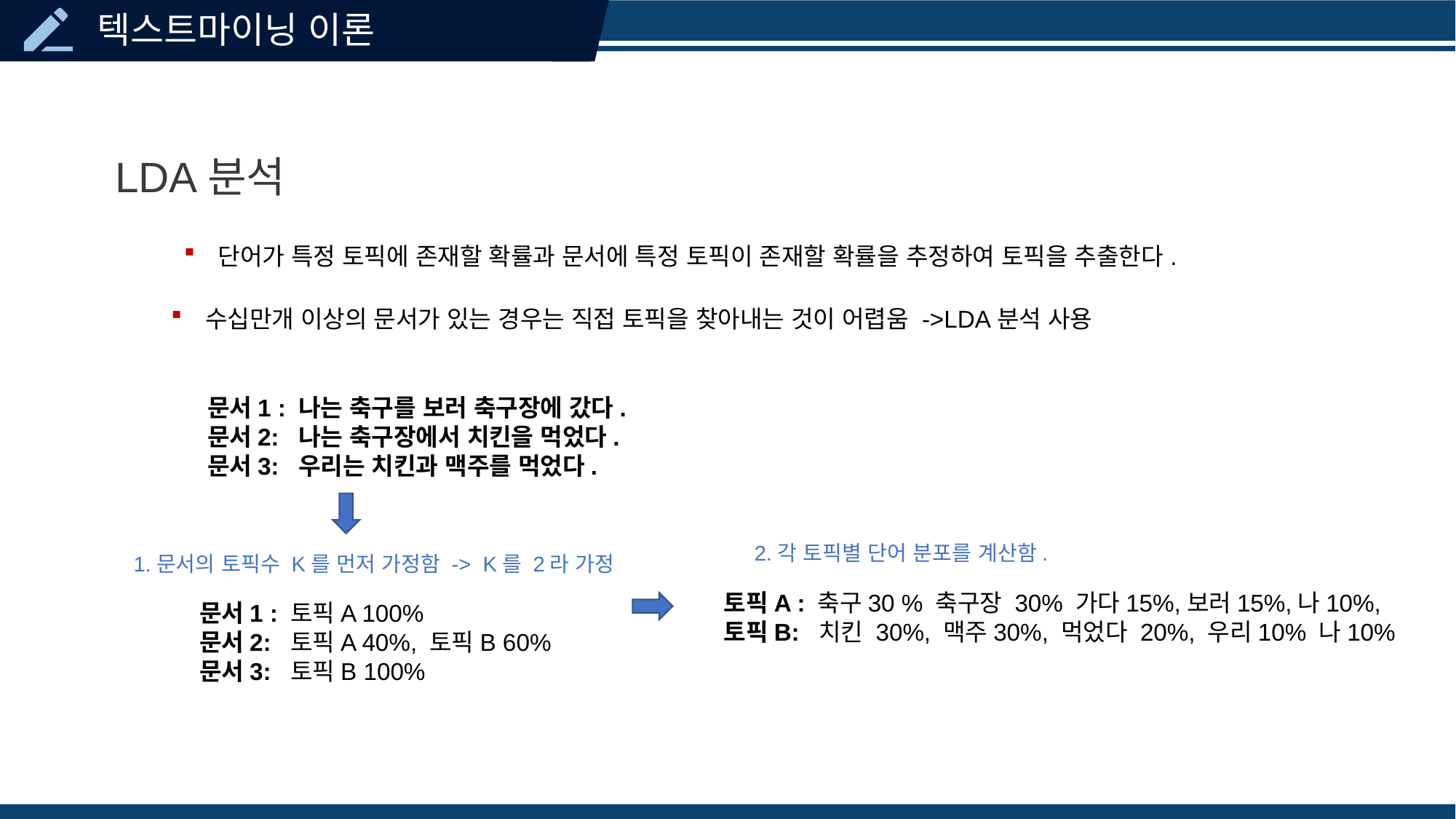

LDA분석
단어가 특정 토픽에 존재할 확률과 문서에 특정 토픽이 존재할 확률을 추정하여 토픽을 추출한다.
수십만개 이상의 문서가 있는 경우는 직접 토픽을 찾아내는 것이 어렵움 ->LDA분석 사용
문서1 : 나는 축구를 보러 축구장에 갔다.
문서2:  나는 축구장에서 치킨을 먹었다.
문서3:  우리는 치킨과 맥주를 먹었다.

2.각 토픽별 단어 분포를 계산함.
1.문서의 토픽수 K를 먼저 가정함 ->  K를 2라 가정
토픽A : 축구30 % 축구장 30% 가다15%,보러15%,나10%,
토픽B:  치킨 30%, 맥주30%, 먹었다 20%, 우리10% 나10%

문서1 : 토픽A 100%
문서2:  토픽A 40%, 토픽B 60%
문서3:  토픽B 100%